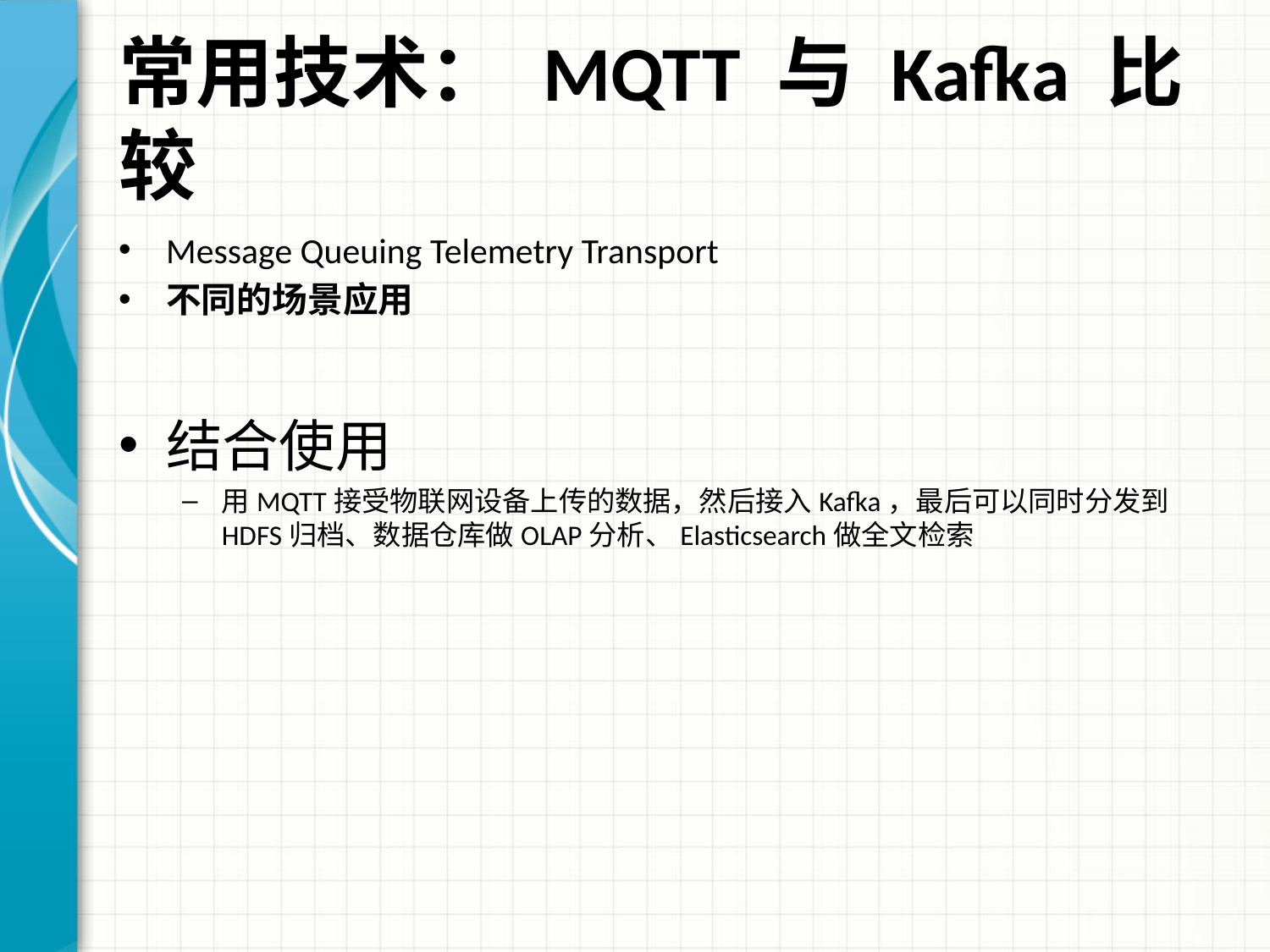

# 常用技术： MQTT 与 Kafka 比较
Message Queuing Telemetry Transport
不同的场景应用

结合使用
用MQTT接受物联网设备上传的数据，然后接入Kafka，最后可以同时分发到HDFS归档、数据仓库做OLAP分析、Elasticsearch做全文检索